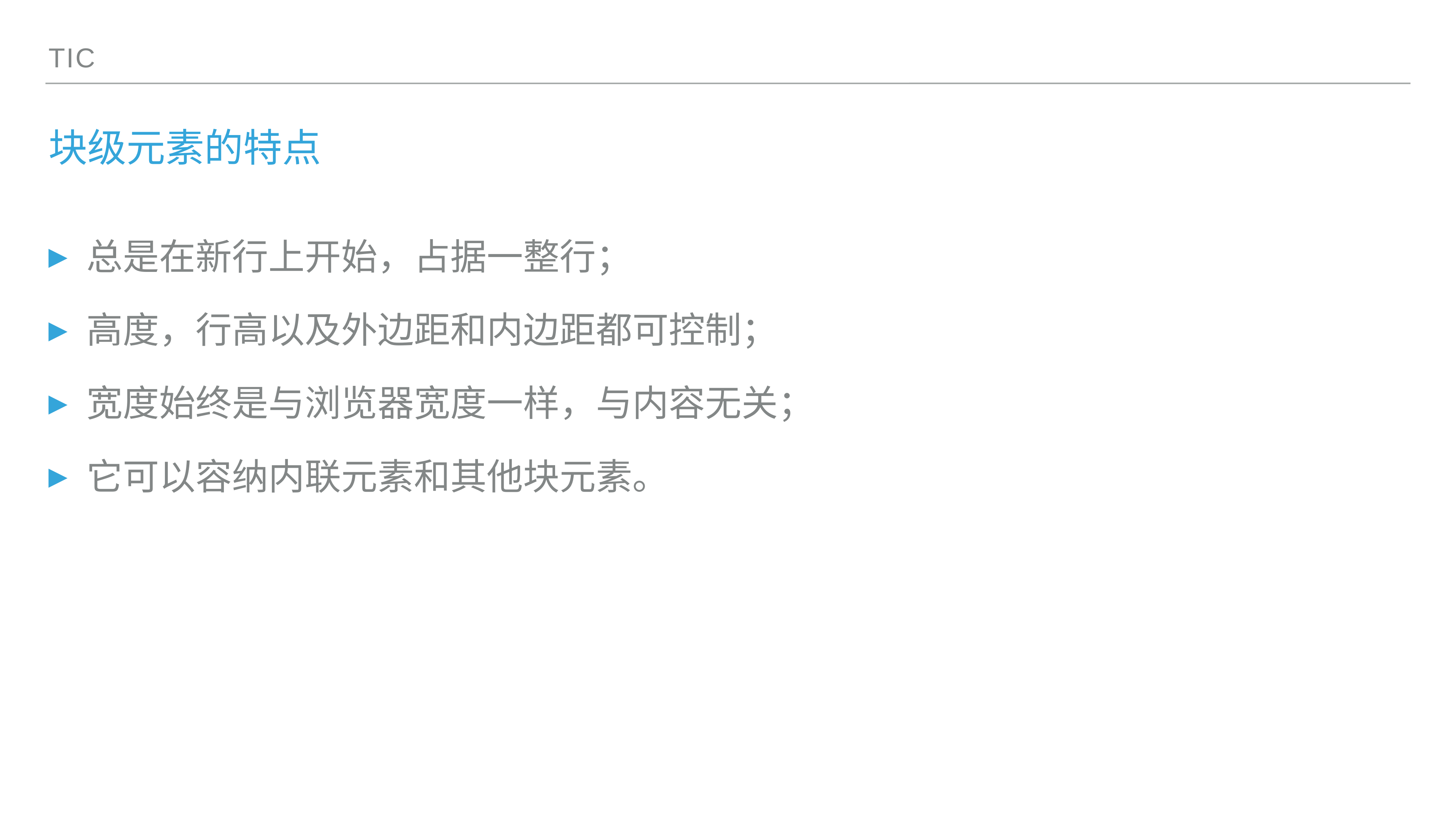

TIC
# 块级元素的特点
总是在新行上开始，占据一整行；
高度，行高以及外边距和内边距都可控制；
宽度始终是与浏览器宽度一样，与内容无关；
它可以容纳内联元素和其他块元素。